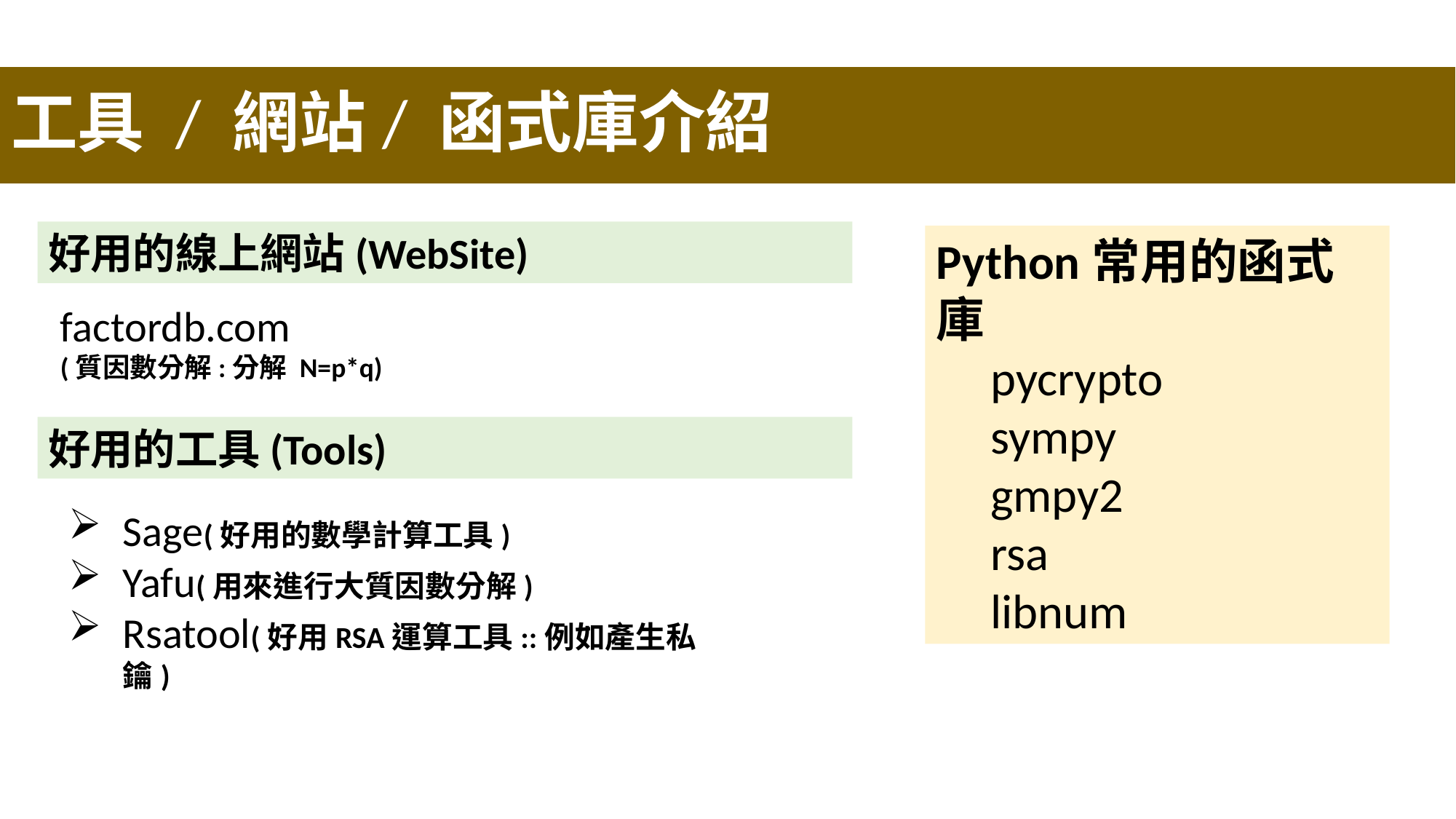

# 工具 / 網站/ 函式庫介紹
好用的線上網站(WebSite)
Python常用的函式庫
pycrypto
sympy
gmpy2
rsa
libnum

factordb.com
(質因數分解:分解 N=p*q)
好用的工具(Tools)
Sage(好用的數學計算工具)
Yafu(用來進行大質因數分解)
Rsatool(好用RSA運算工具::例如產生私鑰)